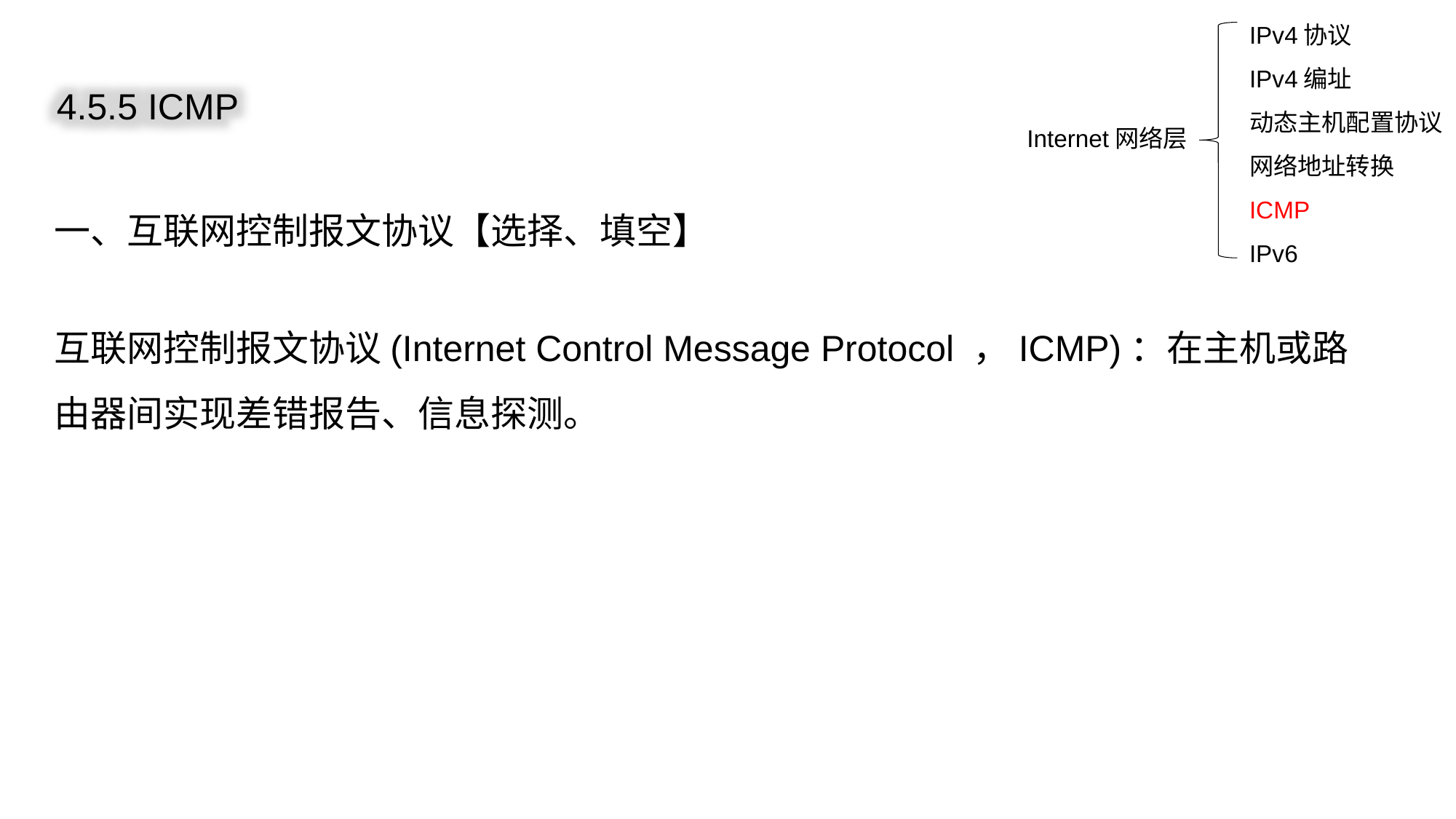

IPv4协议
IPv4编址
动态主机配置协议
网络地址转换
ICMP
IPv6

4.5.5 ICMP
Internet网络层
一、互联网控制报文协议【选择、填空】
互联网控制报文协议(Internet Control Message Protocol ，ICMP)：在主机或路由器间实现差错报告、信息探测。